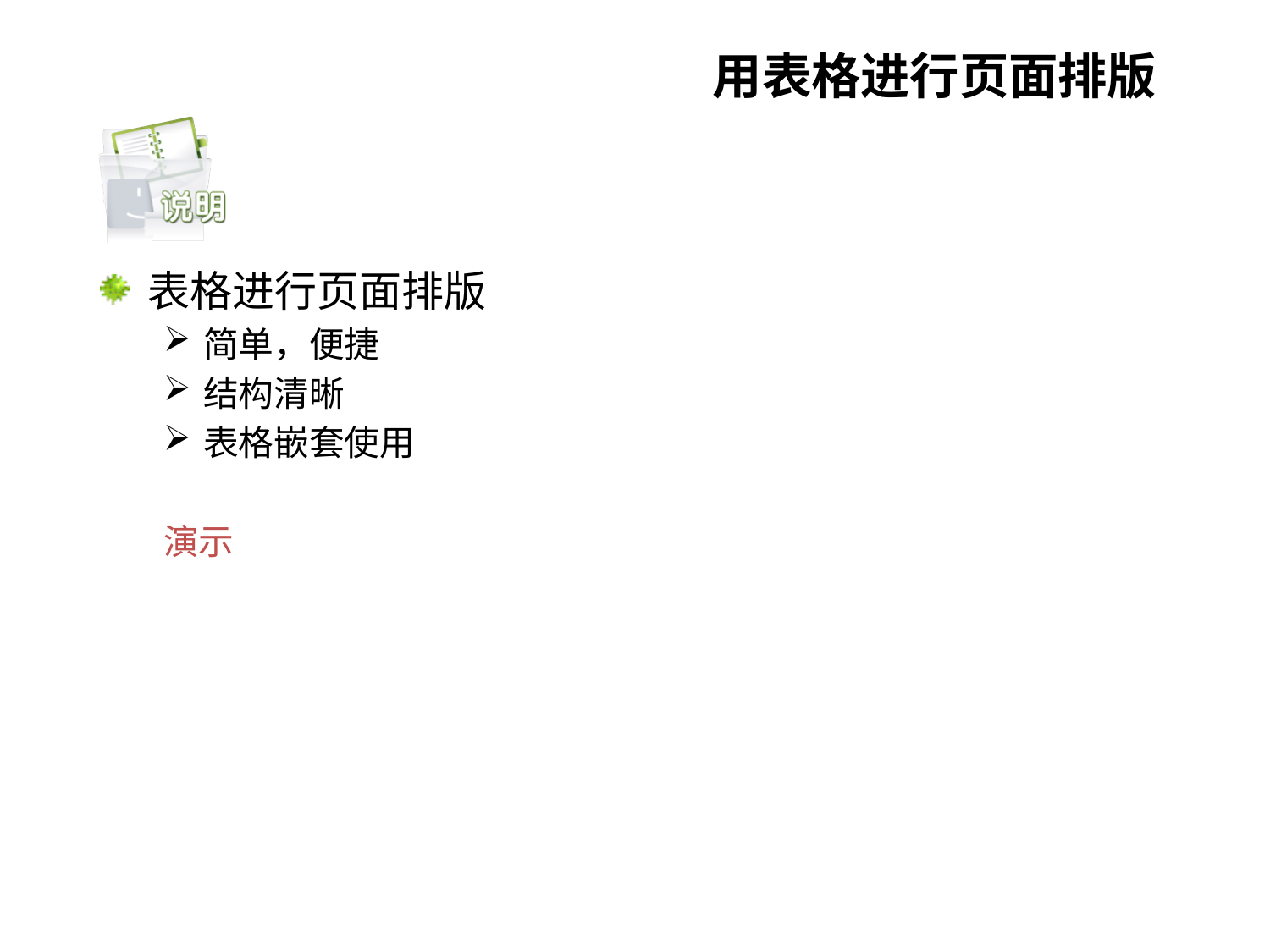

# 用表格进行页面排版
表格进行页面排版
简单，便捷
结构清晰
表格嵌套使用

演示